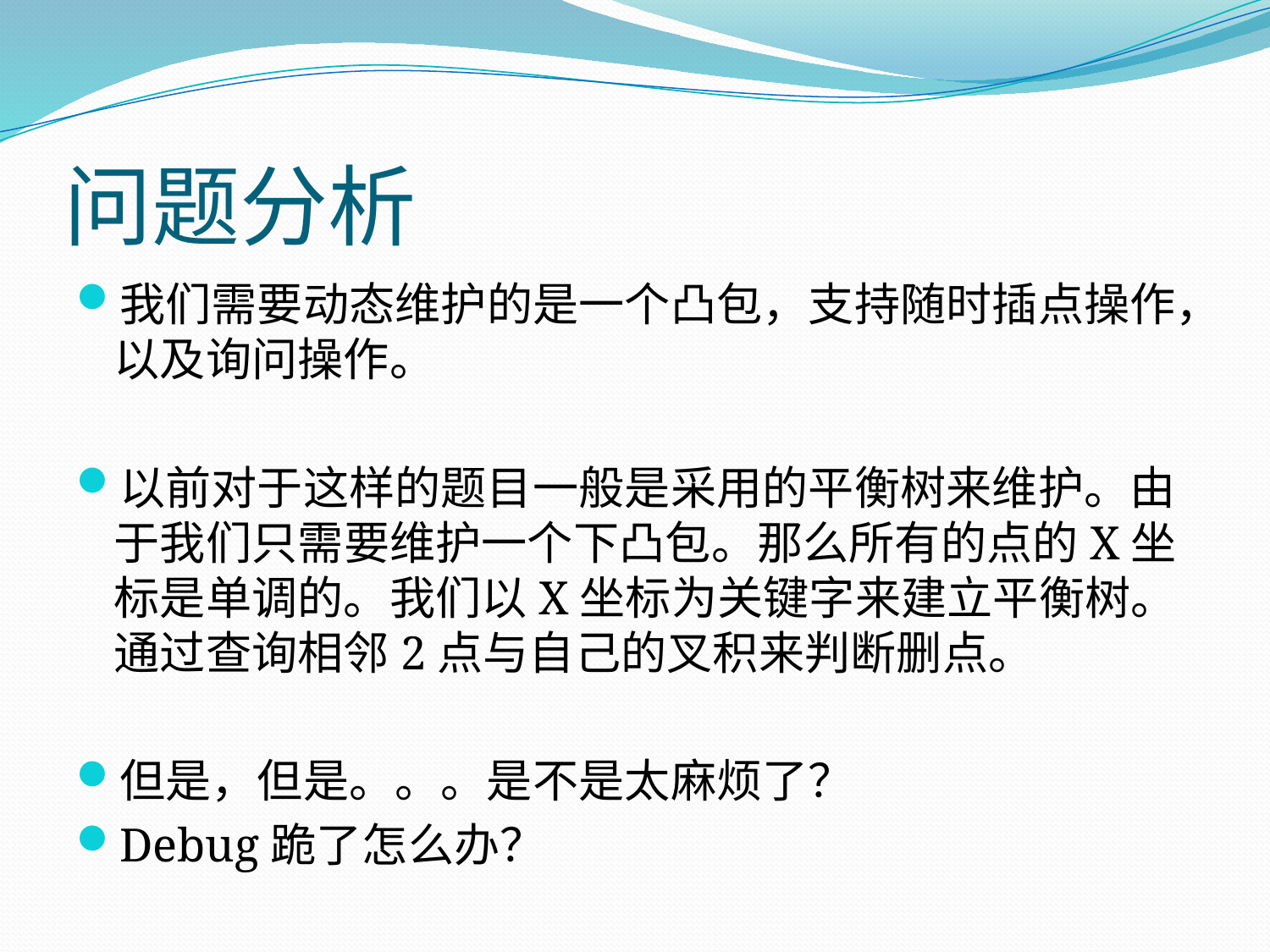

# 问题分析
我们需要动态维护的是一个凸包，支持随时插点操作，以及询问操作。

以前对于这样的题目一般是采用的平衡树来维护。由于我们只需要维护一个下凸包。那么所有的点的X坐标是单调的。我们以X坐标为关键字来建立平衡树。通过查询相邻2点与自己的叉积来判断删点。

但是，但是。。。是不是太麻烦了？
Debug跪了怎么办？